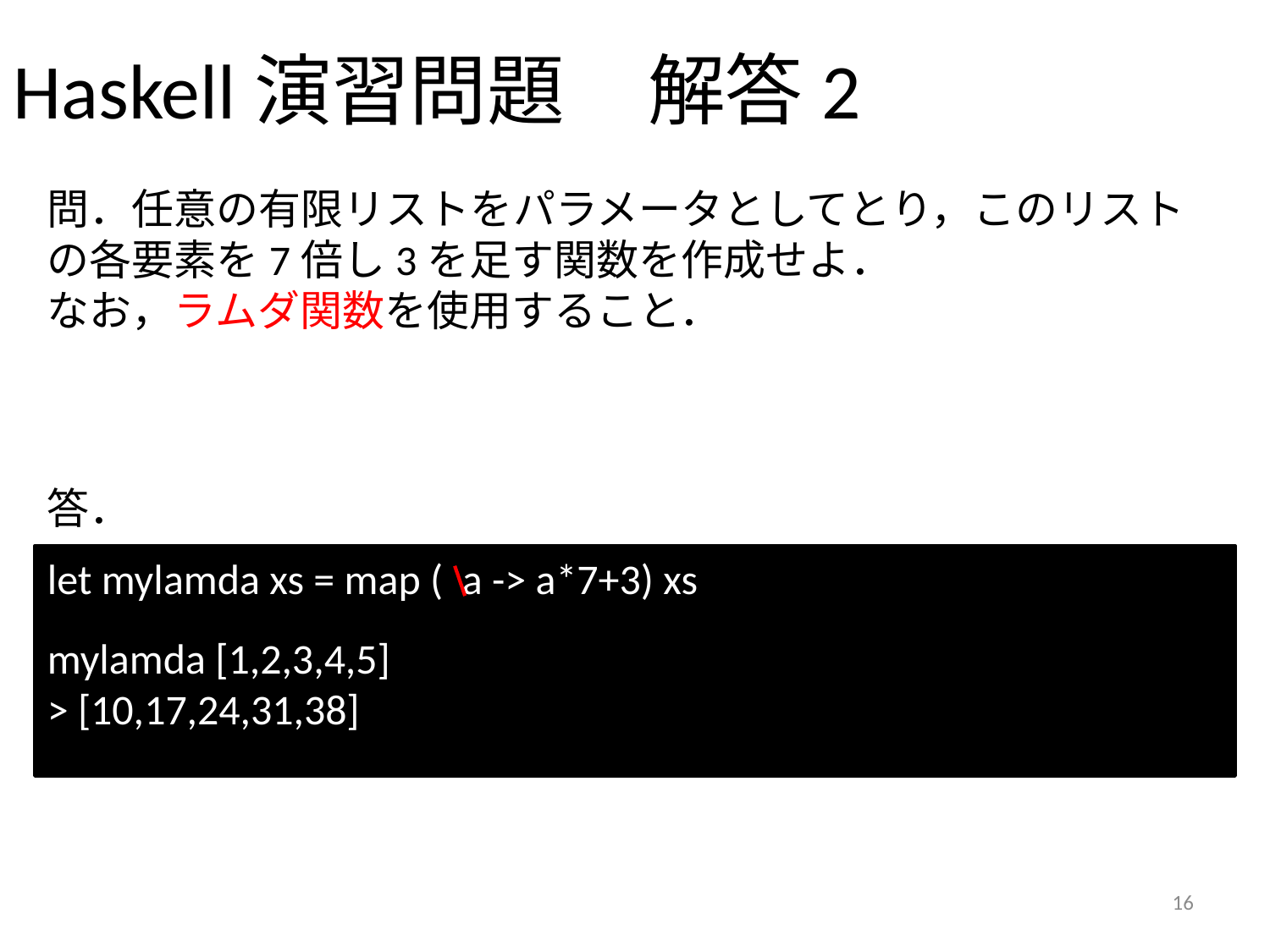

Haskell演習問題	解答2
問．任意の有限リストをパラメータとしてとり，このリストの各要素を7倍し3を足す関数を作成せよ．
なお，ラムダ関数を使用すること．
答．

let mylamda xs = map (  a -> a*7+3) xs
mylamda [1,2,3,4,5]
> [10,17,24,31,38]
16